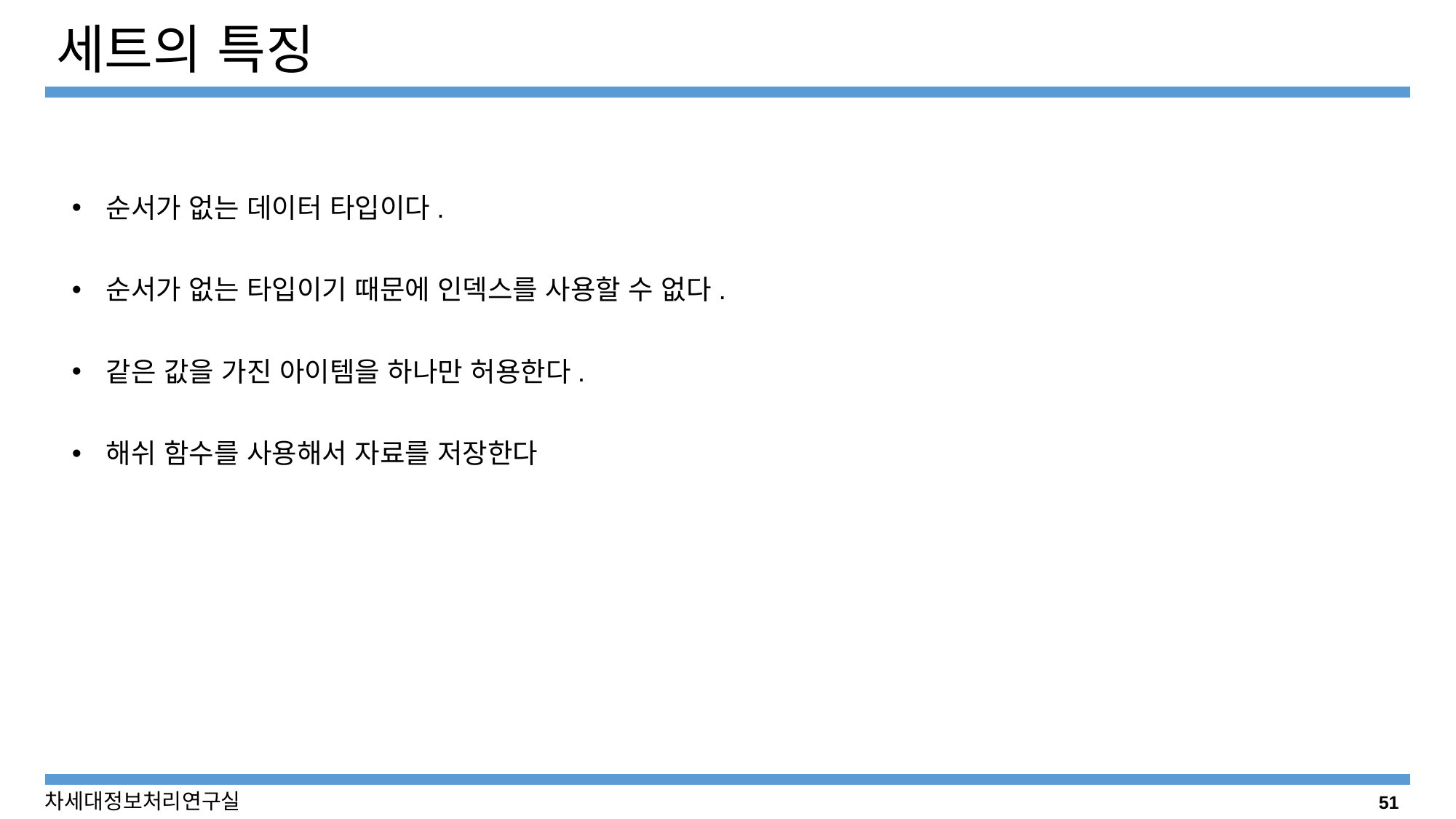

# 세트의 특징
순서가 없는 데이터 타입이다.
순서가 없는 타입이기 때문에 인덱스를 사용할 수 없다.
같은 값을 가진 아이템을 하나만 허용한다.
해쉬 함수를 사용해서 자료를 저장한다
51